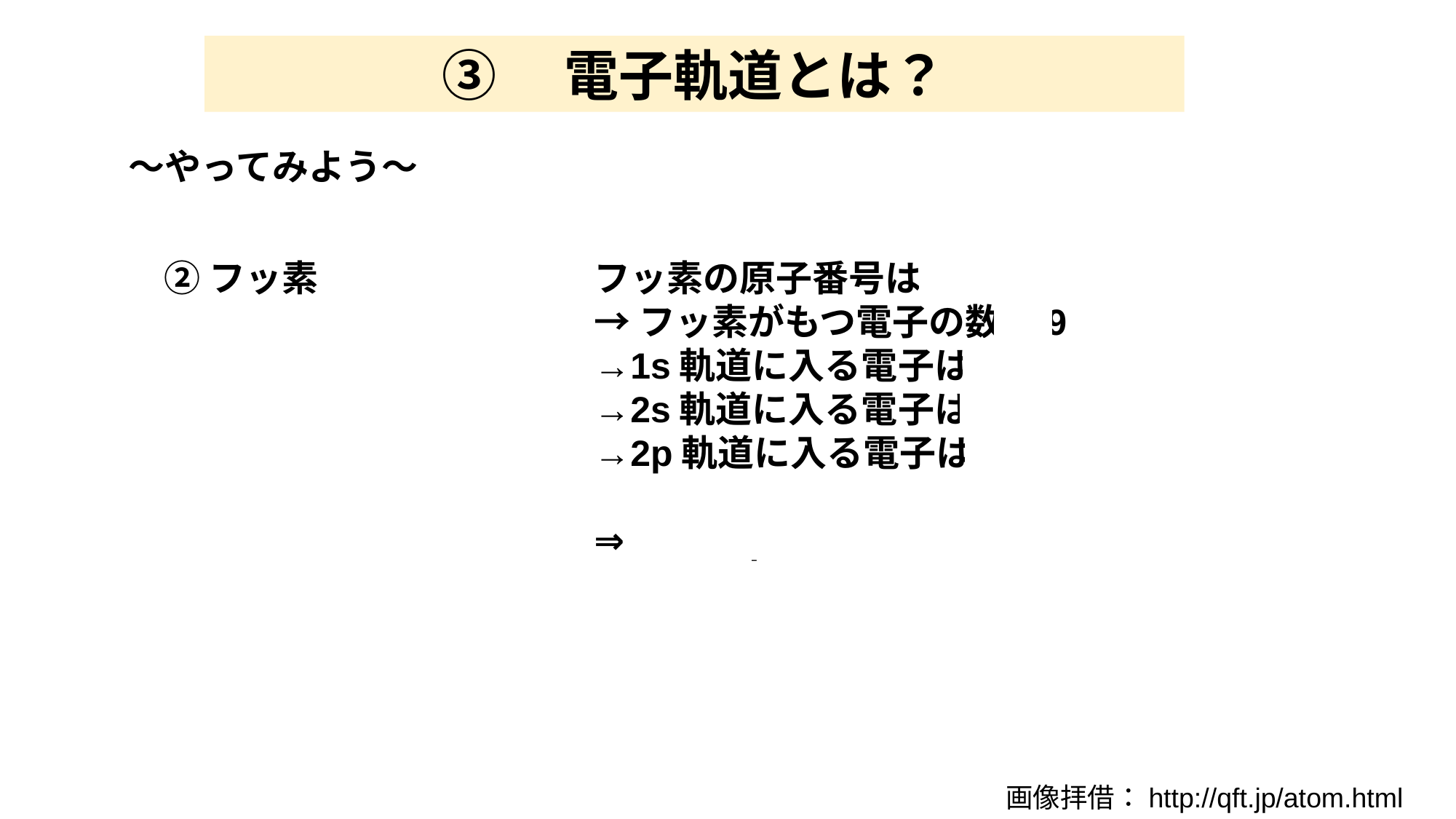

③　電子軌道とは？
～やってみよう～
②フッ素
フッ素の原子番号は9
→フッ素がもつ電子の数は9
→1s軌道に入る電子は2
→2s軌道に入る電子は2
→2p軌道に入る電子は5

⇒1s22s22p5

画像拝借：http://qft.jp/atom.html